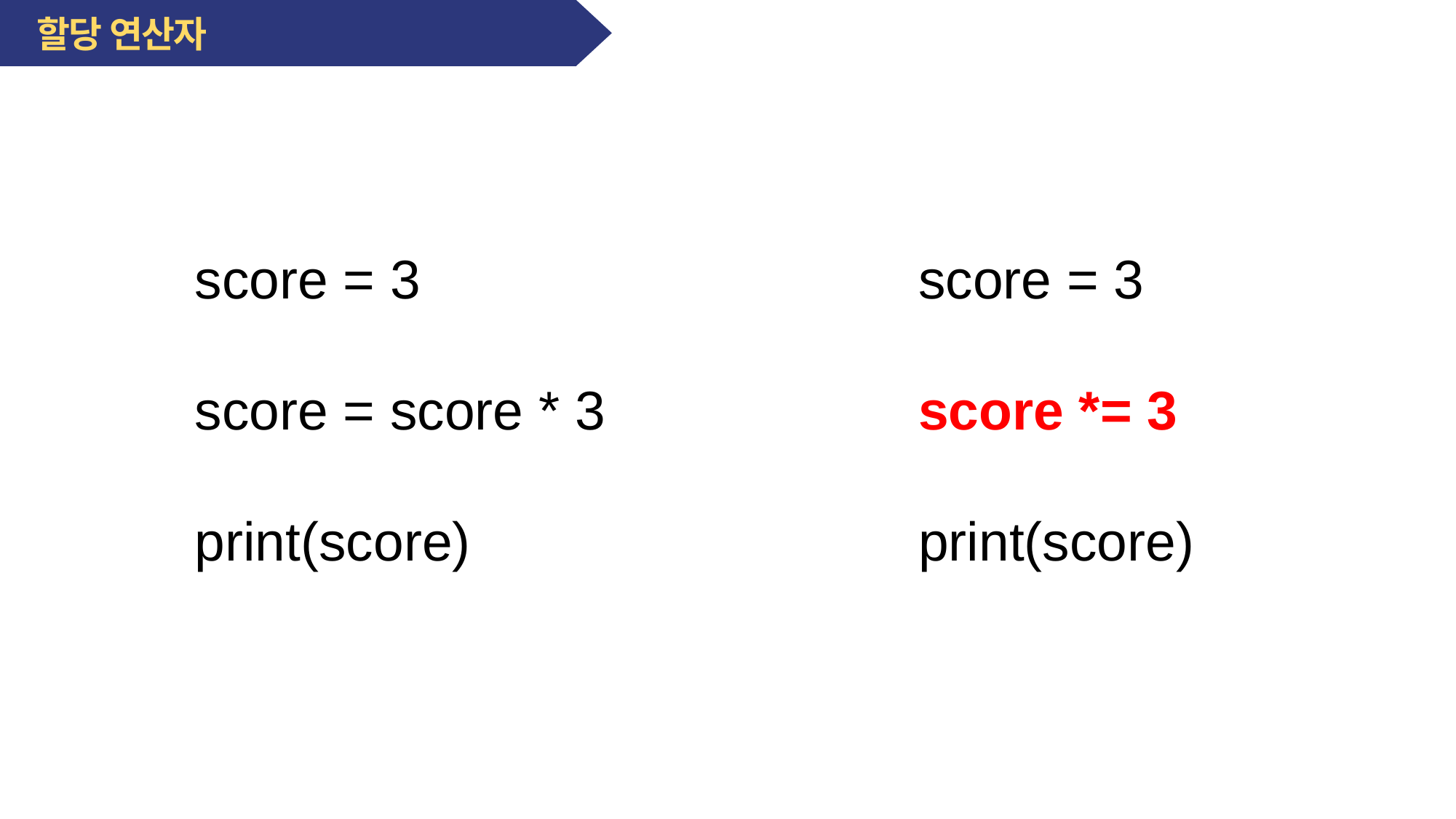

할당 연산자
score = 3

score = score * 3

print(score)
score = 3

score *= 3

print(score)